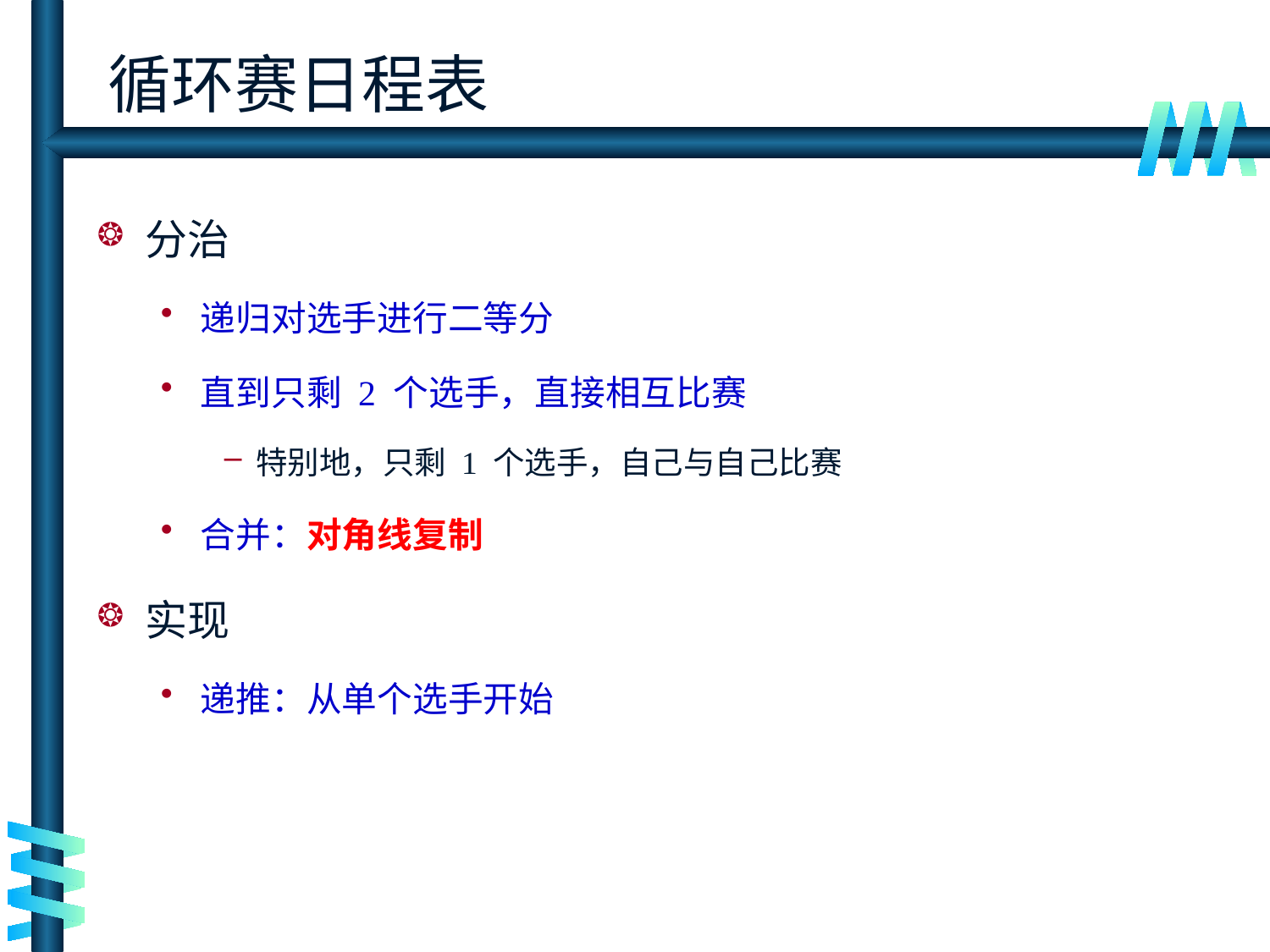

分治
递归对选手进行二等分
直到只剩 2 个选手，直接相互比赛
特别地，只剩 1 个选手，自己与自己比赛
合并：对角线复制
实现
递推：从单个选手开始
循环赛日程表